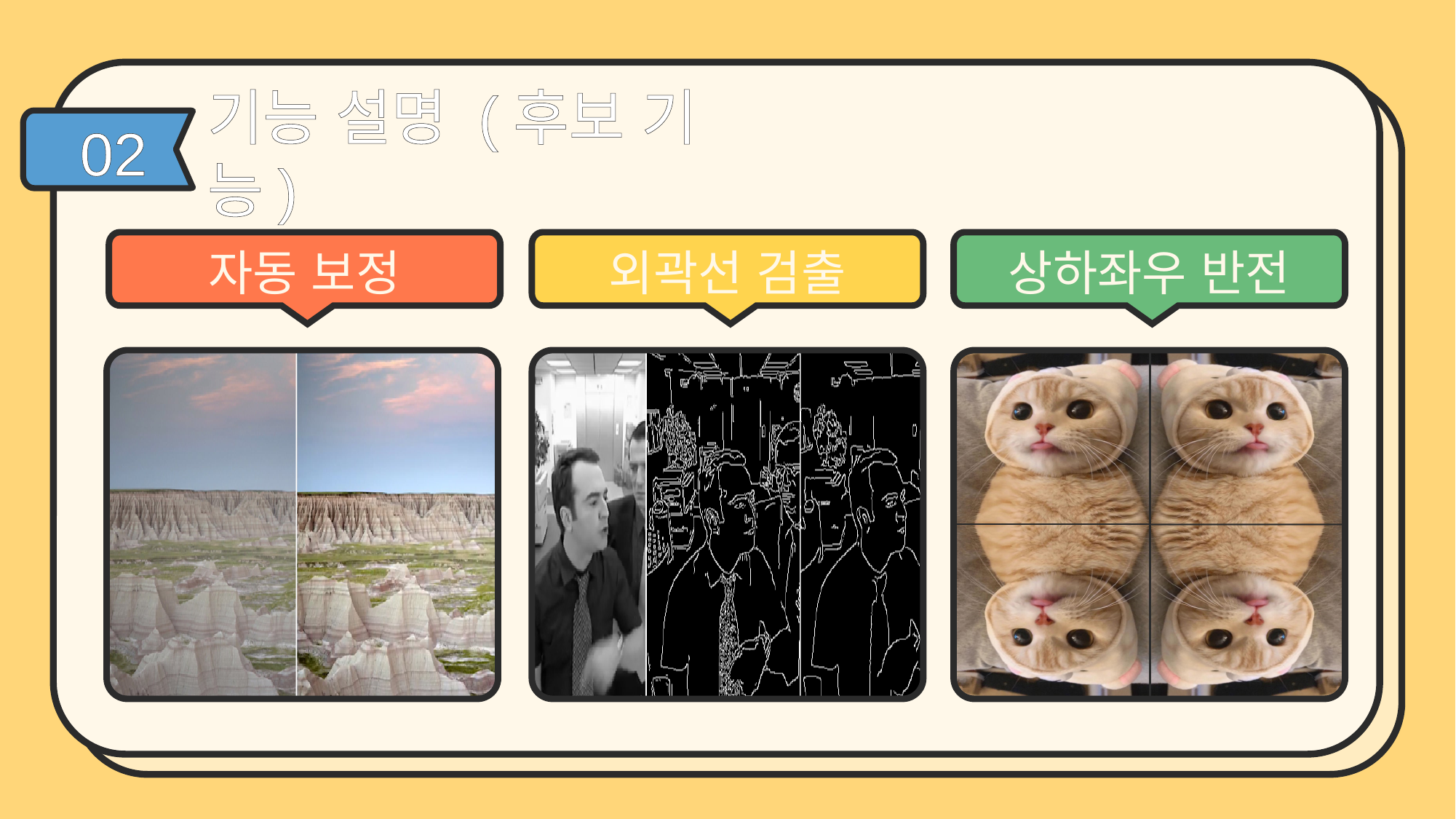

기능 설명 (후보 기능)
02
자동 보정
외곽선 검출
상하좌우 반전